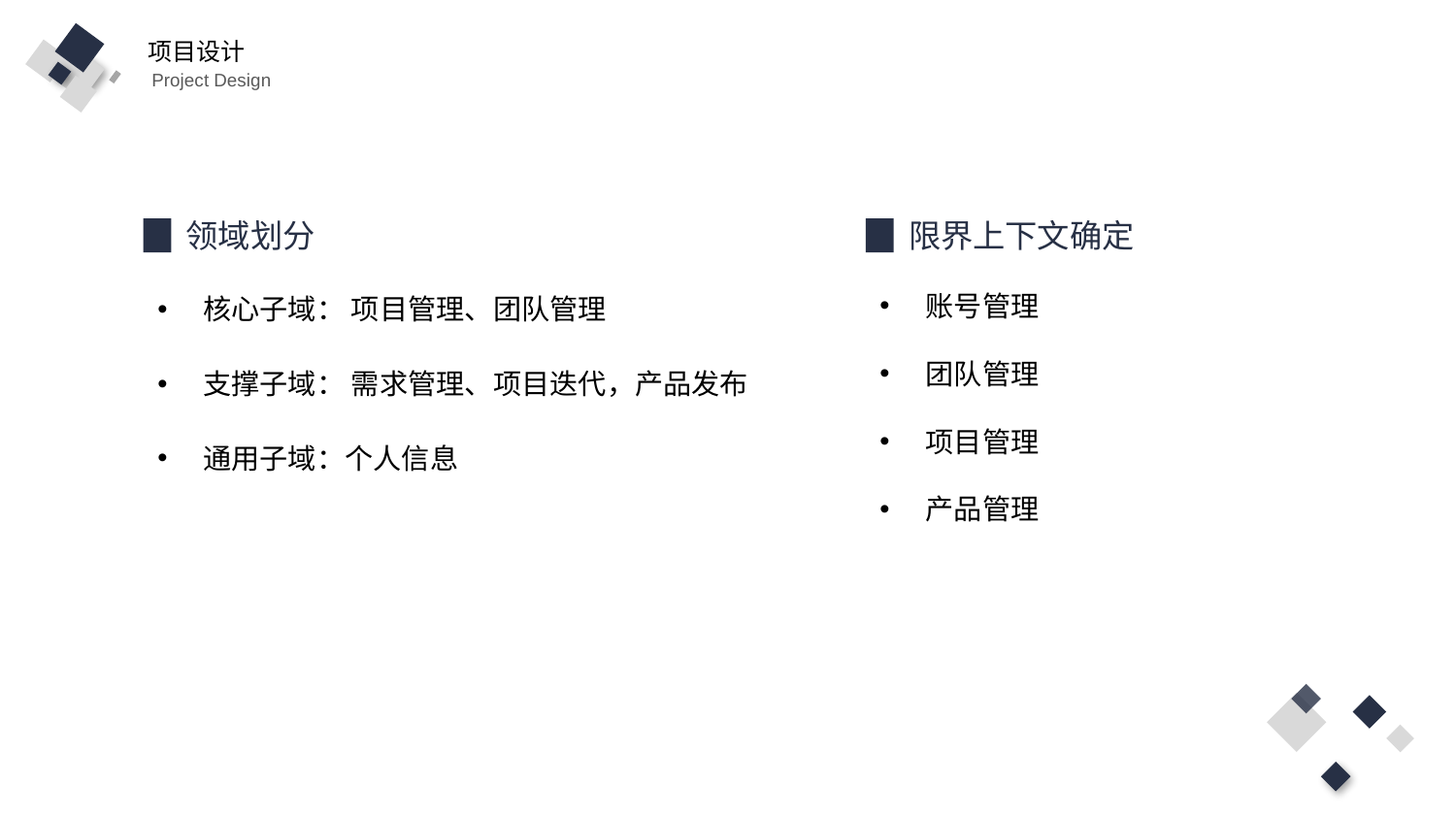

项目设计

Project Design

领域划分

限界上下文确定

核心子域： 项目管理、团队管理

支撑子域： 需求管理、项目迭代，产品发布

通用子域：个人信息
账号管理

团队管理

项目管理

产品管理
单击此处添加文字阐述，添加简短问题说明文字
标题内	容

标题内	容
单击此处添加文字阐述，添加简短问题说明文字